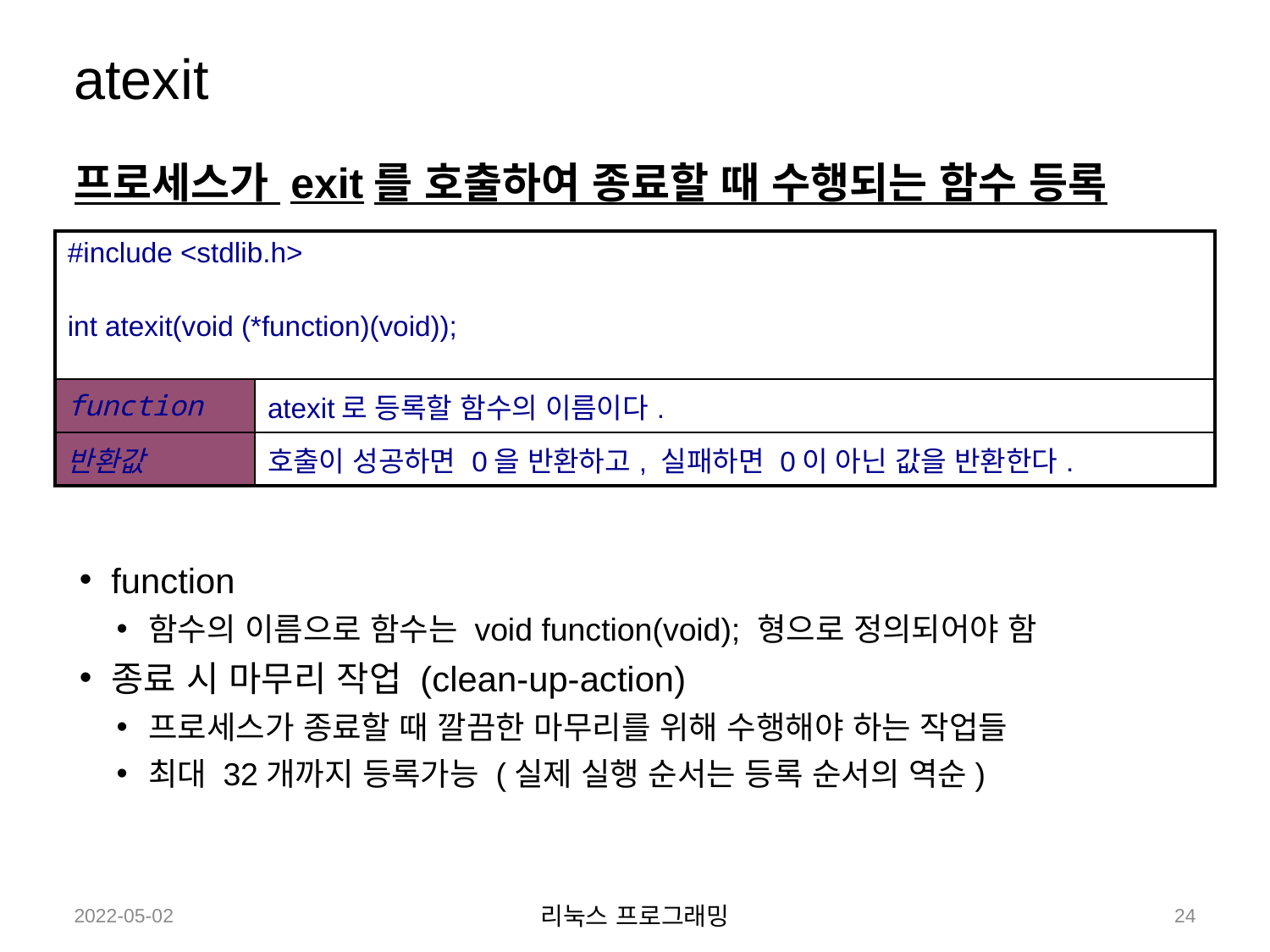

# atexit
프로세스가 exit를 호출하여 종료할 때 수행되는 함수 등록

function
함수의 이름으로 함수는 void function(void); 형으로 정의되어야 함
종료 시 마무리 작업 (clean-up-action)
프로세스가 종료할 때 깔끔한 마무리를 위해 수행해야 하는 작업들
최대 32개까지 등록가능 (실제 실행 순서는 등록 순서의 역순)

| #include <stdlib.h> int atexit(void (\*function)(void)); |  |
| --- | --- |
| function | atexit로 등록할 함수의 이름이다. |
| 반환값 | 호출이 성공하면 0을 반환하고, 실패하면 0이 아닌 값을 반환한다. |
2022-05-02
리눅스 프로그래밍
24